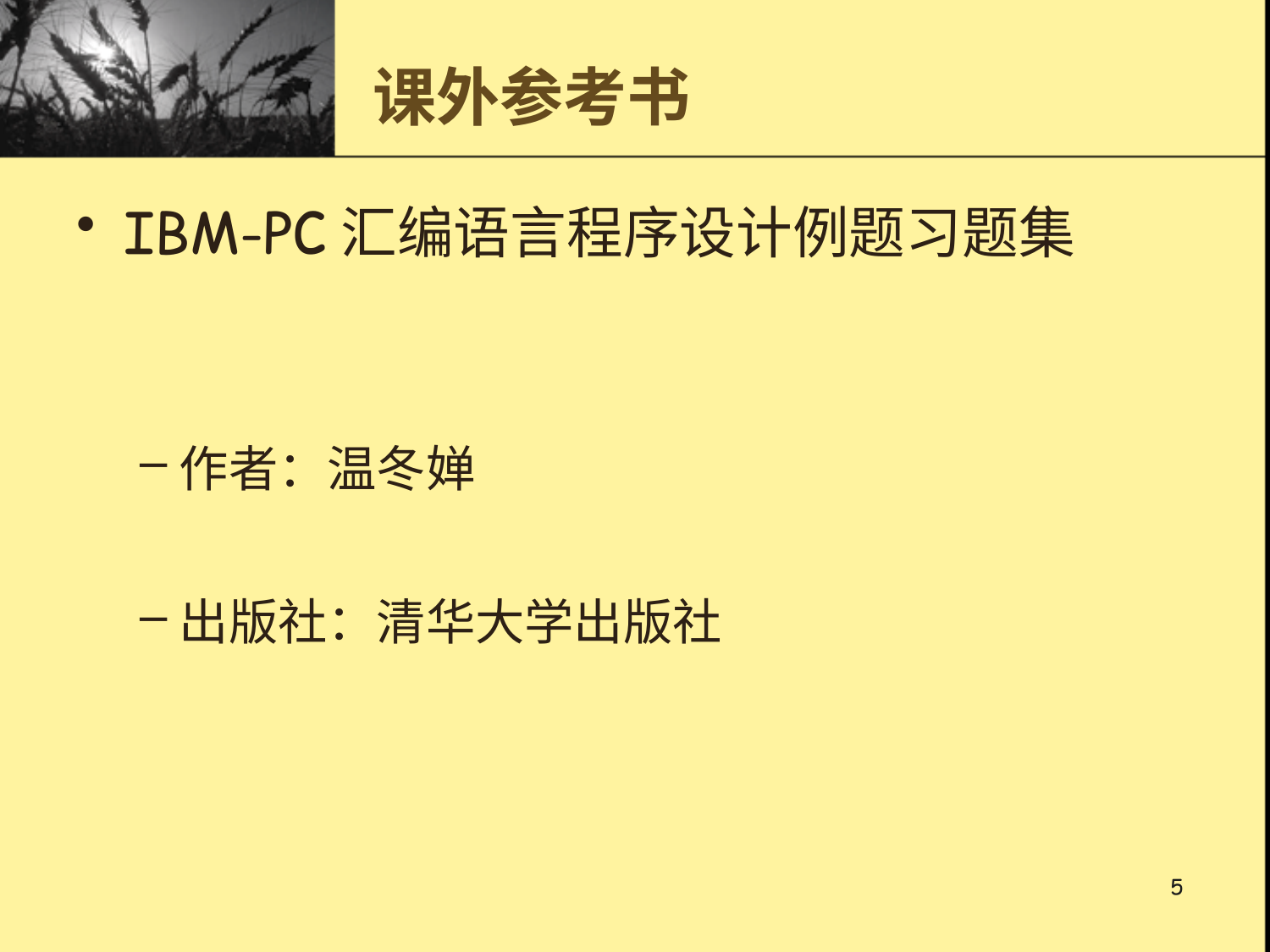

# 课外参考书
IBM-PC汇编语言程序设计例题习题集

作者：温冬婵

出版社：清华大学出版社
5